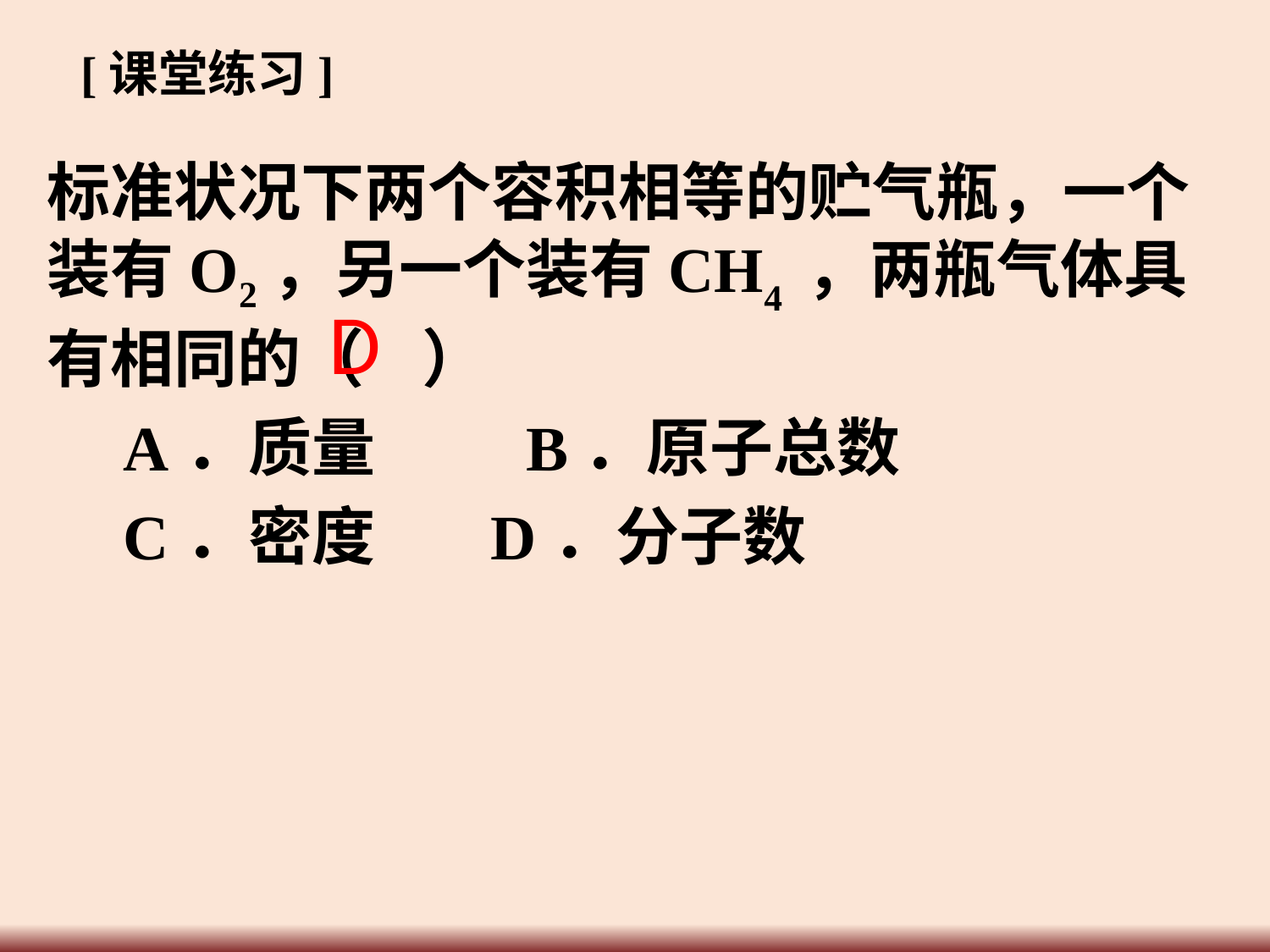

[课堂练习]
标准状况下两个容积相等的贮气瓶，一个装有O2，另一个装有CH4 ，两瓶气体具有相同的（    ）
  A．质量　     B．原子总数
  C．密度       D．分子数
D